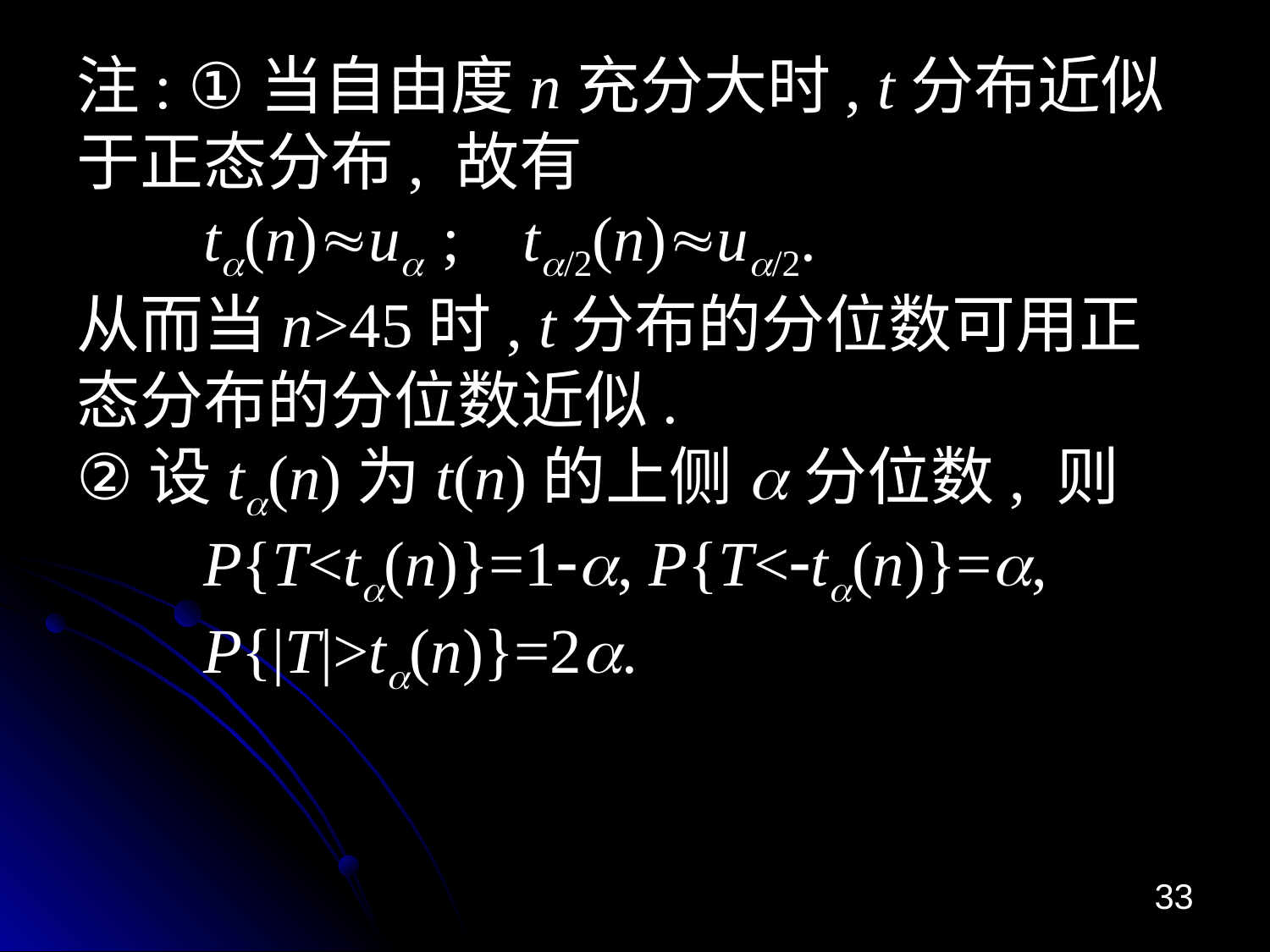

# 注: ①当自由度n充分大时, t分布近似于正态分布, 故有 tα(n)≈uα ;    tα/2(n)≈uα/2. 从而当n>45时, t分布的分位数可用正态分布的分位数近似. ②设tα(n)为t(n)的上侧α分位数, 则 P{T<tα(n)}=1−α, P{T<−tα(n)}=α, P{|T|>tα(n)}=2α.
33